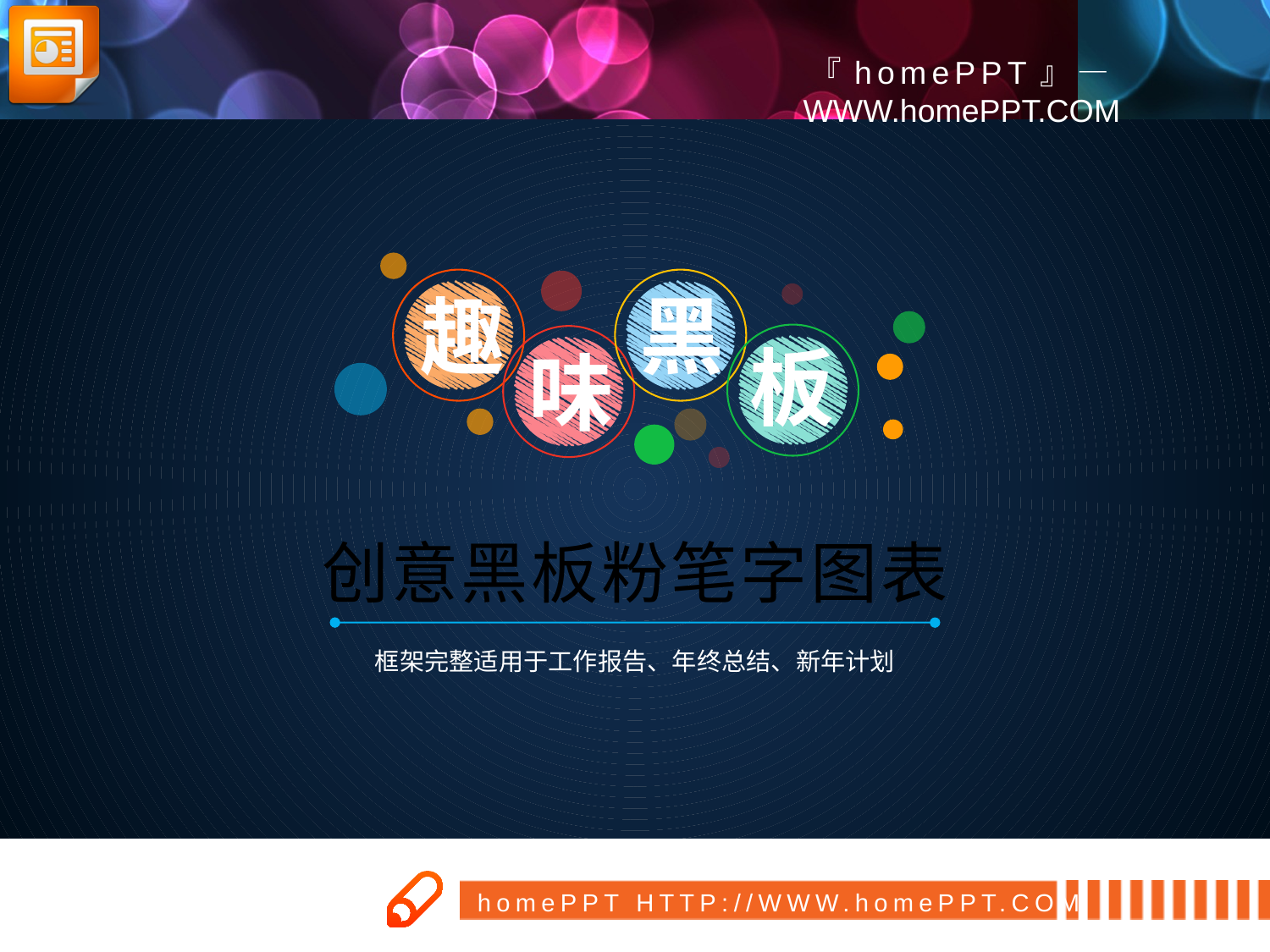

趣

黑

板

味

创意黑板粉笔字图表

框架完整适用于工作报告、年终总结、新年计划